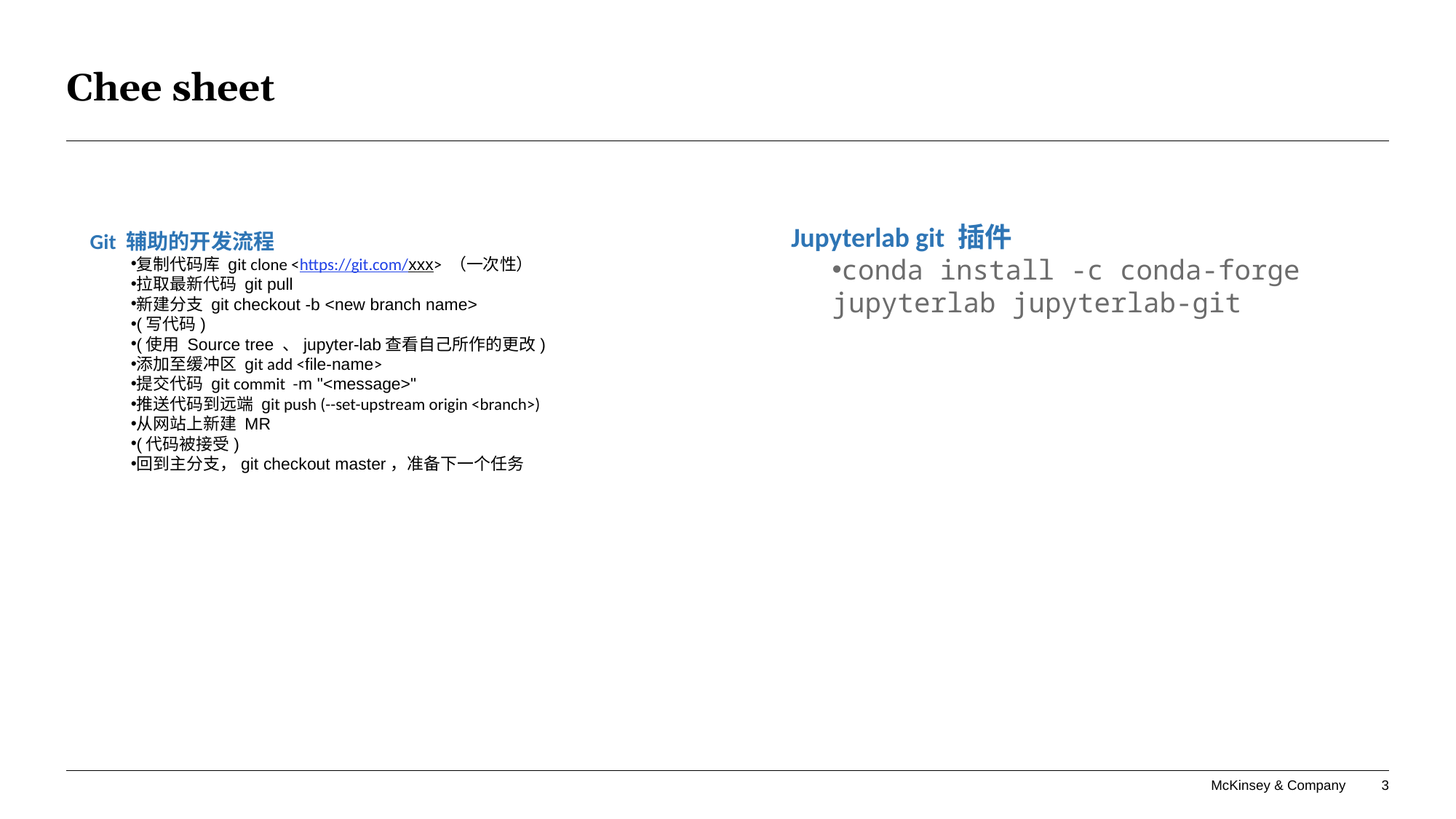

# Chee sheet

Jupyterlab git 插件
conda install -c conda-forge jupyterlab jupyterlab-git
Git 辅助的开发流程
复制代码库 git clone <https://git.com/xxx> （一次性）
拉取最新代码 git pull
新建分支 git checkout -b <new branch name>
(写代码)
(使用 Source tree 、jupyter-lab查看自己所作的更改)
添加至缓冲区 git add <file-name>
提交代码 git commit  -m "<message>"
推送代码到远端 git push (--set-upstream origin <branch>)
从网站上新建 MR
(代码被接受)
回到主分支，git checkout master，准备下一个任务